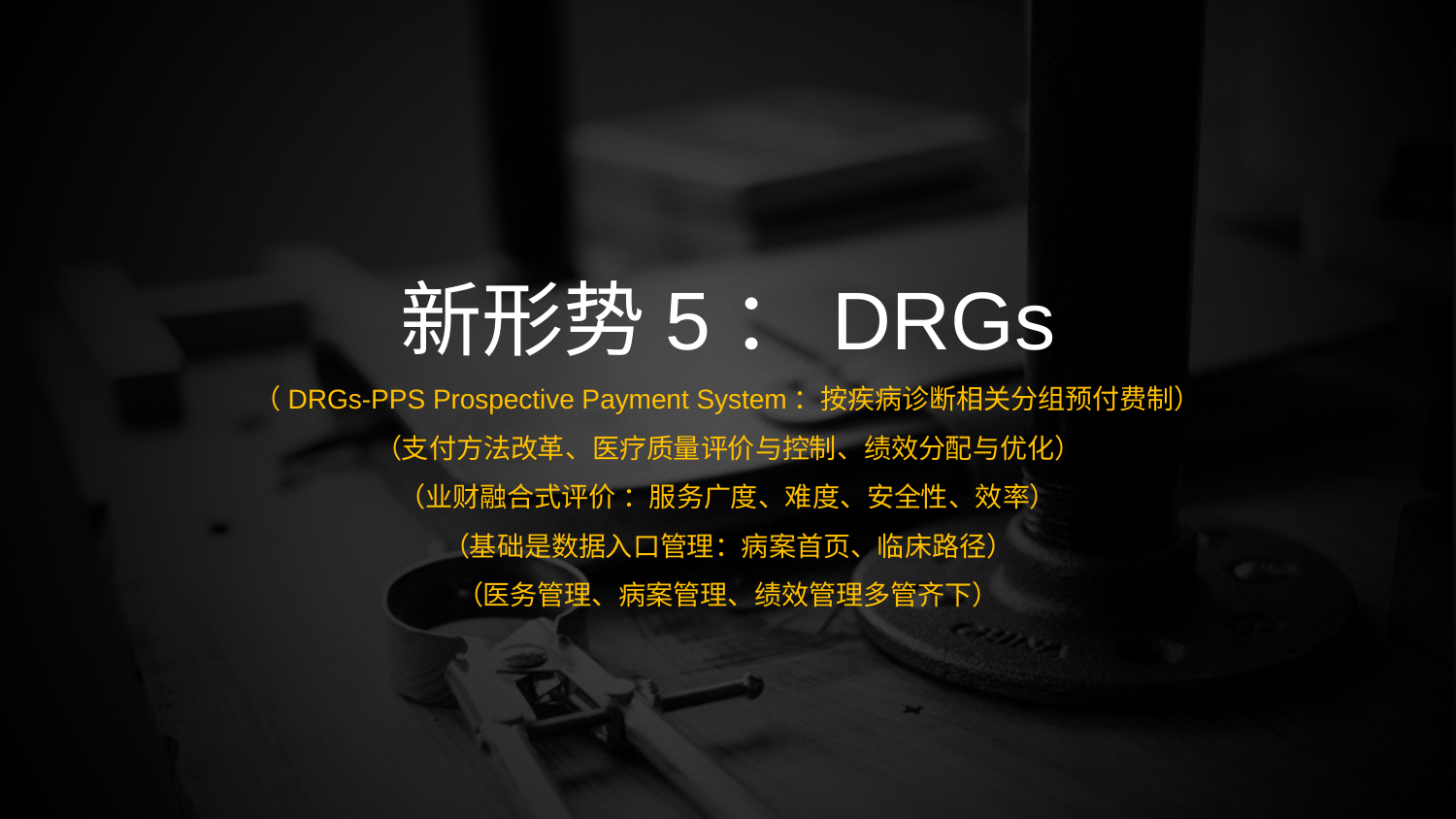

新形势5：DRGs
（DRGs-PPS Prospective Payment System：按疾病诊断相关分组预付费制）
（支付方法改革、医疗质量评价与控制、绩效分配与优化）
（业财融合式评价 ：服务广度、难度、安全性、效率）
（基础是数据入口管理：病案首页、临床路径）
（医务管理、病案管理、绩效管理多管齐下）